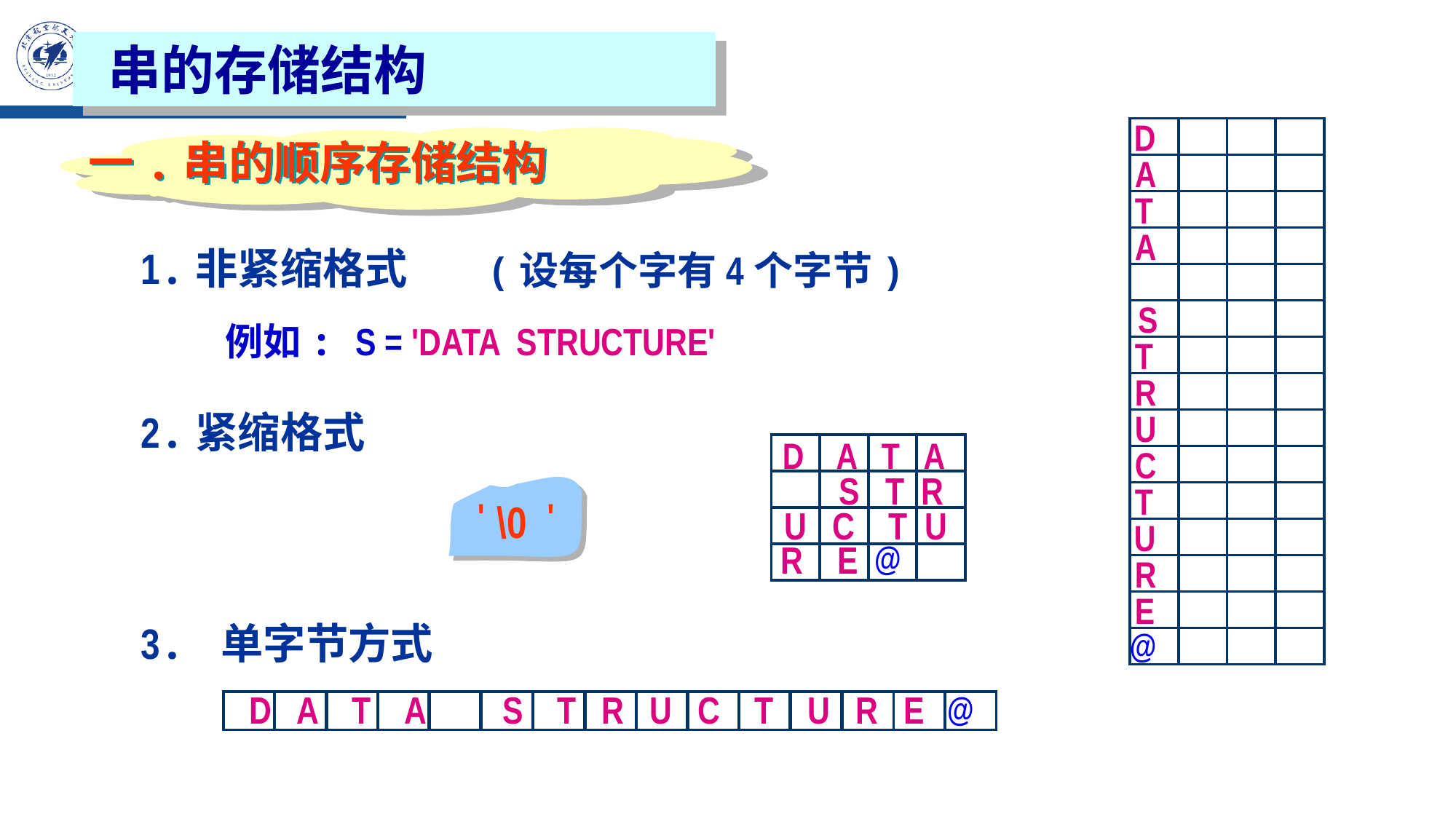

串的存储结构
D

A

T

A

S

T

R

U

C

T

U

R
E

一.串的顺序存储结构
1.非紧缩格式
(设每个字有4个字节)
字(若干个字节)
例如: S = 'DATA  STRUCTURE'
字节(8个二进制位)
字编址方式
2.紧缩格式
字节编址方式
 D    A   T   A

   S   T  R
 U   C    T  U
R    E

'
'
\0

@
3. 单字节方式
@
  D   A    T    A         S    T   R   U   C    T    U   R   E

@